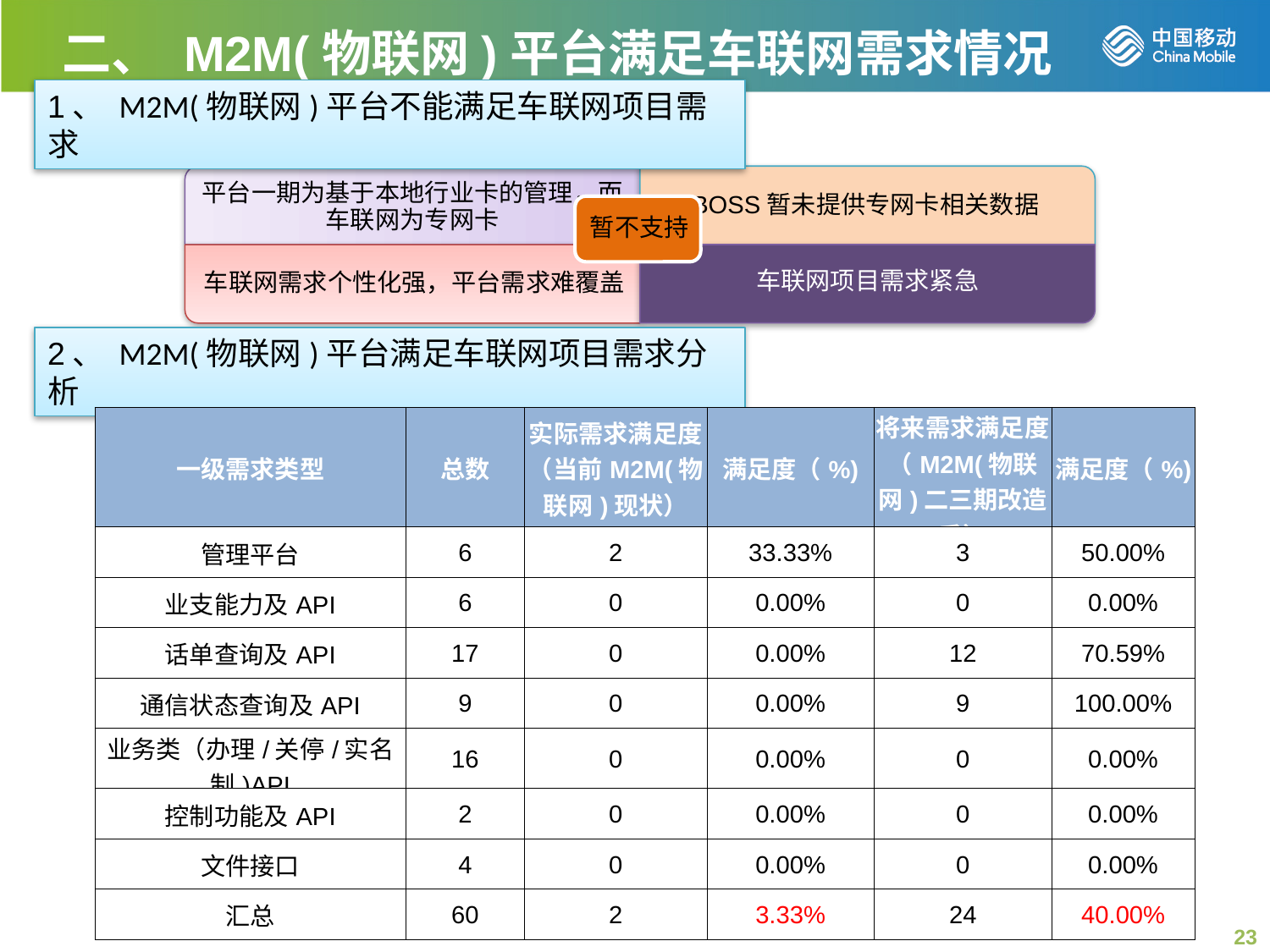

二、 M2M(物联网)平台满足车联网需求情况
1、 M2M(物联网)平台不能满足车联网项目需求
平台一期为基于本地行业卡的管理，而车联网为专网卡
BOSS暂未提供专网卡相关数据
车联网需求个性化强，平台需求难覆盖
车联网项目需求紧急
暂不支持
2、 M2M(物联网)平台满足车联网项目需求分析
| 一级需求类型 | 总数 | 实际需求满足度（当前M2M(物联网)现状） | 满足度（%) | 将来需求满足度（M2M(物联网)二三期改造后） | 满足度（%) |
| --- | --- | --- | --- | --- | --- |
| 管理平台 | 6 | 2 | 33.33% | 3 | 50.00% |
| 业支能力及API | 6 | 0 | 0.00% | 0 | 0.00% |
| 话单查询及API | 17 | 0 | 0.00% | 12 | 70.59% |
| 通信状态查询及API | 9 | 0 | 0.00% | 9 | 100.00% |
| 业务类（办理/关停/实名制)API | 16 | 0 | 0.00% | 0 | 0.00% |
| 控制功能及API | 2 | 0 | 0.00% | 0 | 0.00% |
| 文件接口 | 4 | 0 | 0.00% | 0 | 0.00% |
| 汇总 | 60 | 2 | 3.33% | 24 | 40.00% |